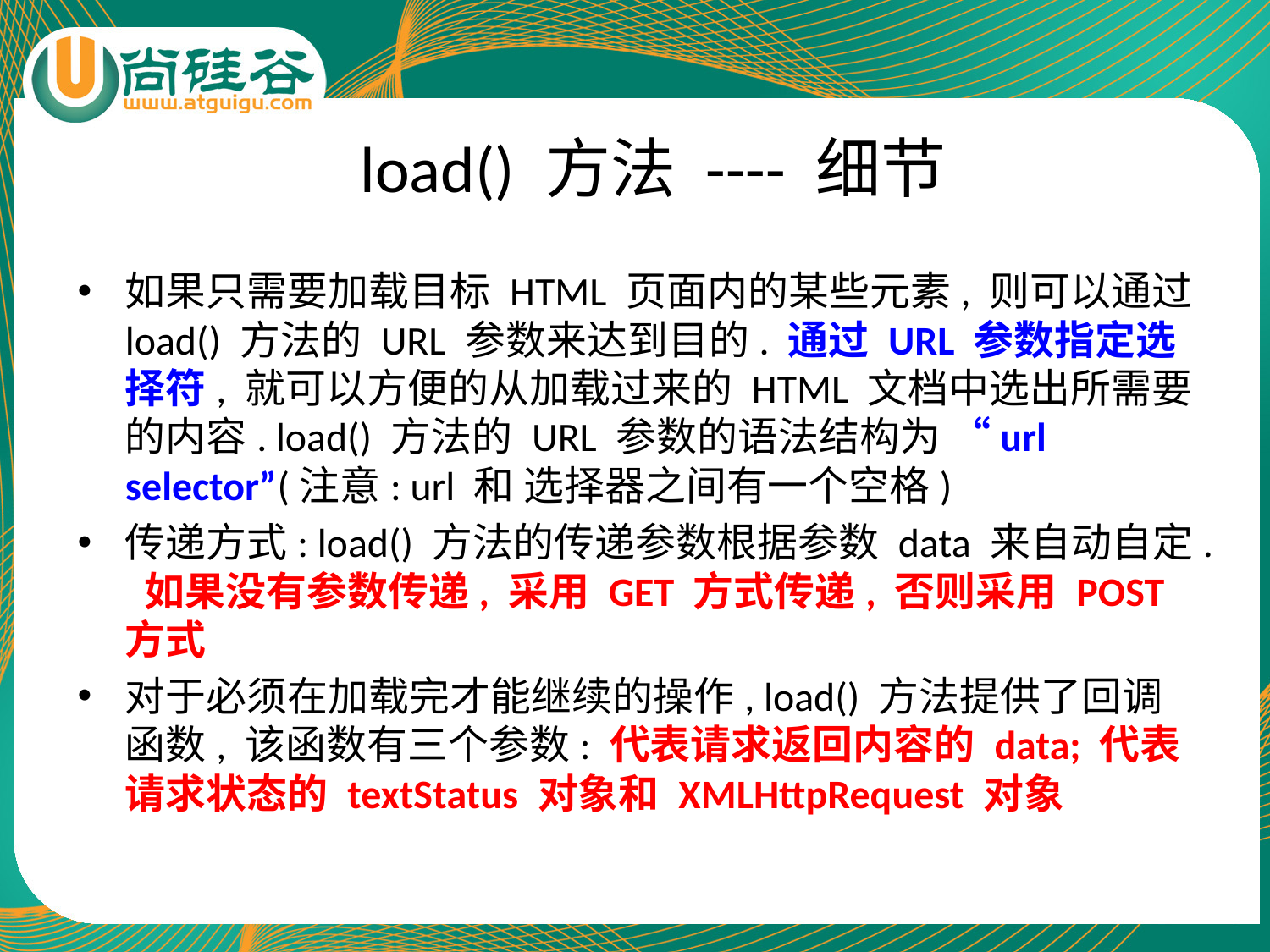

# load() 方法 ---- 细节
如果只需要加载目标 HTML 页面内的某些元素, 则可以通过 load() 方法的 URL 参数来达到目的. 通过 URL 参数指定选择符, 就可以方便的从加载过来的 HTML 文档中选出所需要的内容. load() 方法的 URL 参数的语法结构为 “url selector”(注意: url 和 选择器之间有一个空格)
传递方式: load() 方法的传递参数根据参数 data 来自动自定. 如果没有参数传递, 采用 GET 方式传递, 否则采用 POST 方式
对于必须在加载完才能继续的操作, load() 方法提供了回调函数, 该函数有三个参数: 代表请求返回内容的 data; 代表请求状态的 textStatus 对象和 XMLHttpRequest 对象